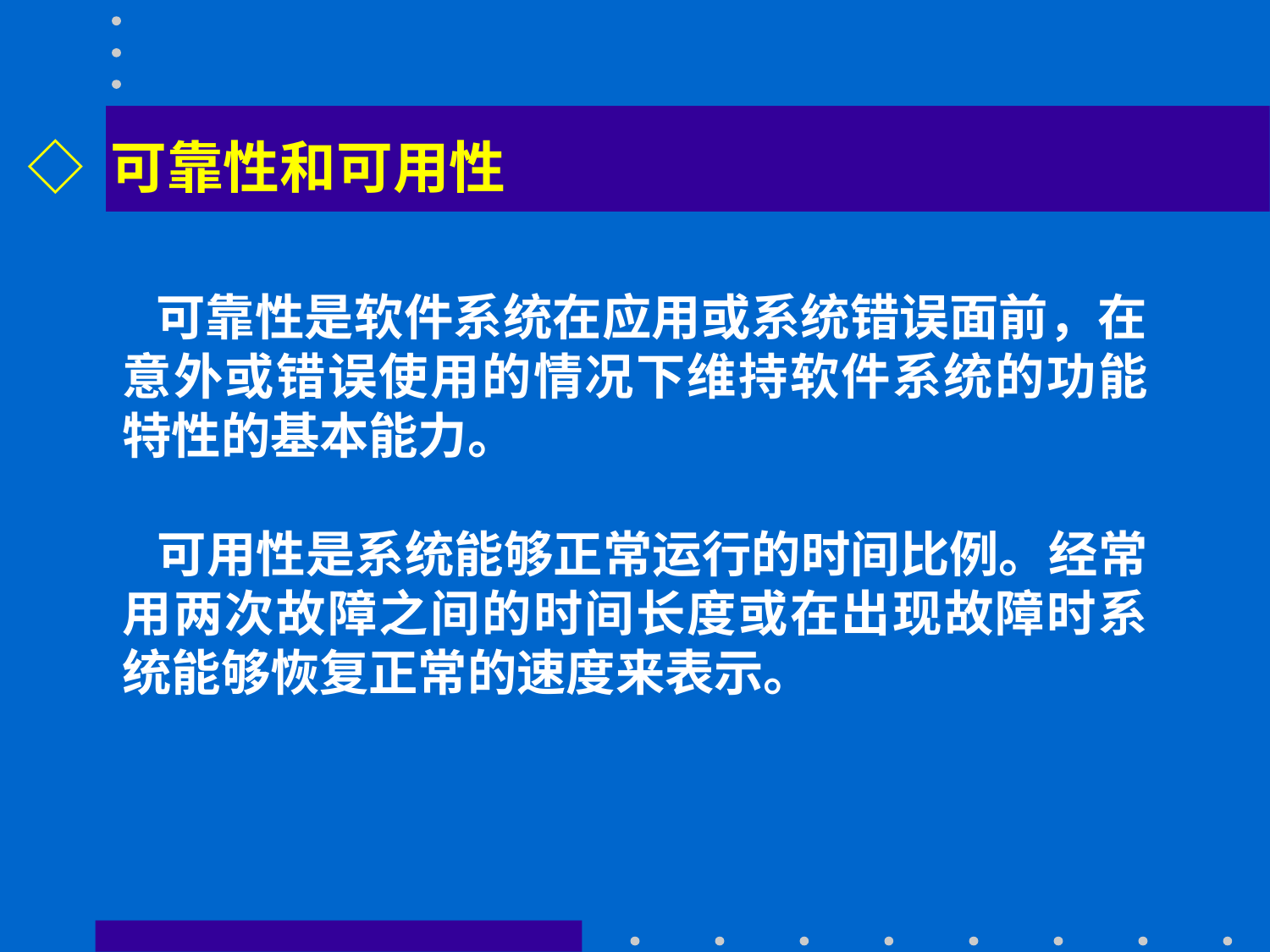

◇ 可靠性和可用性
   可靠性是软件系统在应用或系统错误面前，在意外或错误使用的情况下维持软件系统的功能特性的基本能力。

  可用性是系统能够正常运行的时间比例。经常用两次故障之间的时间长度或在出现故障时系统能够恢复正常的速度来表示。